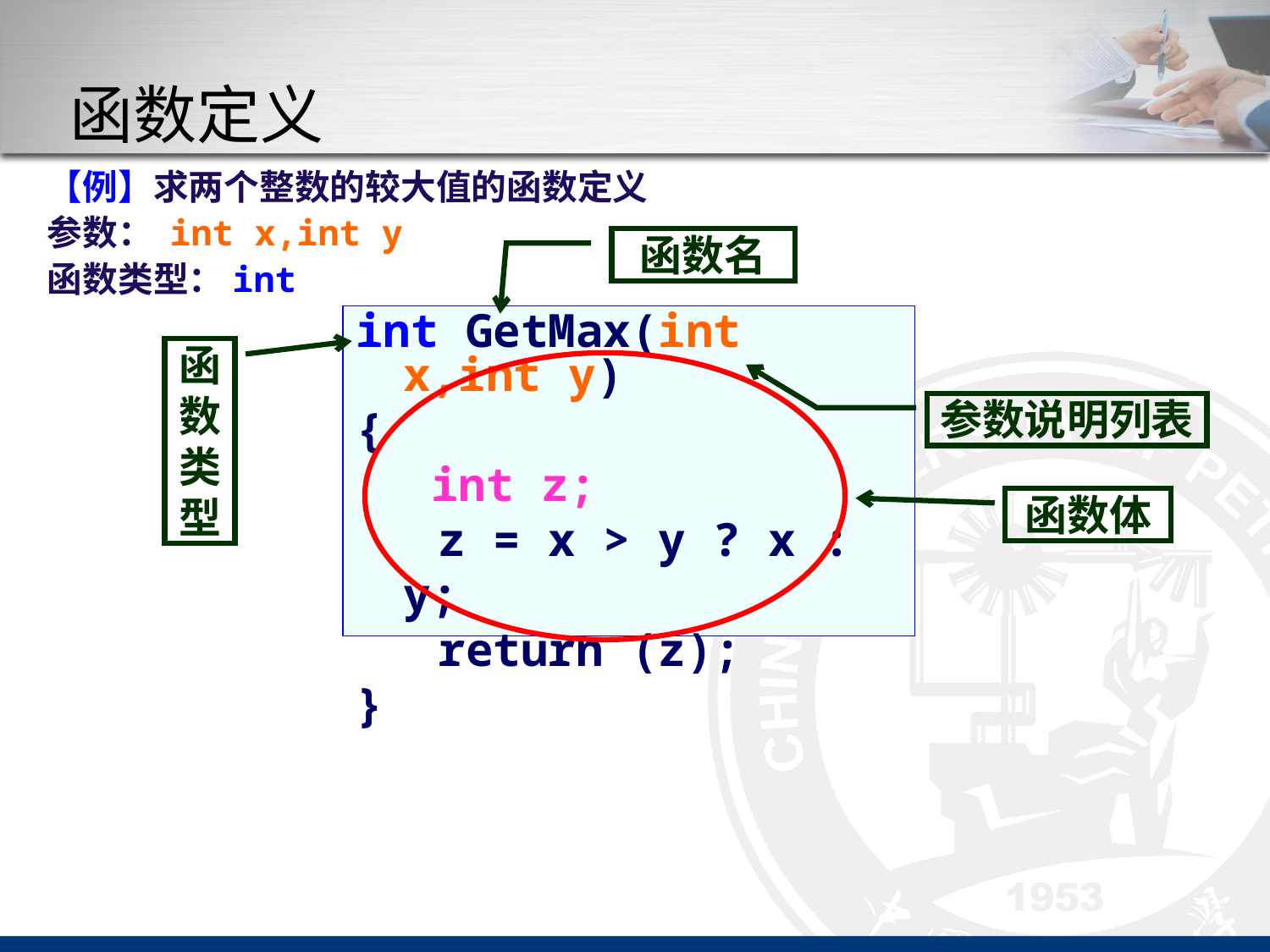

# 函数定义
【例】求两个整数的较大值的函数定义
参数： int x,int y
函数类型：int
函数名
int GetMax(int x,int y)
{
	 int z;
   z = x > y ? x : y;
   return (z);
}
函数类型

参数说明列表
函数体